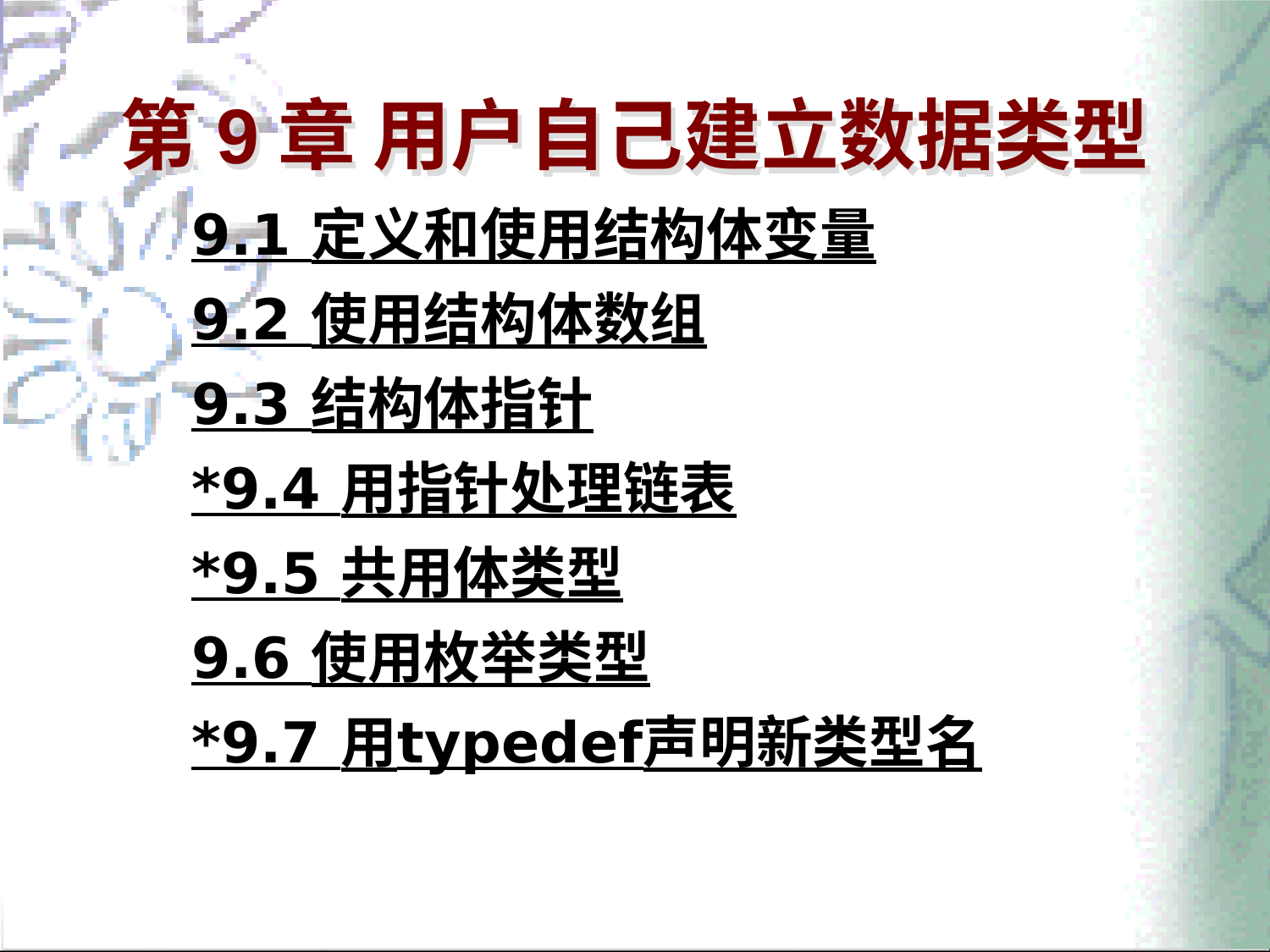

# 第9章 用户自己建立数据类型
9.1 定义和使用结构体变量
9.2 使用结构体数组
9.3 结构体指针
*9.4 用指针处理链表
*9.5 共用体类型
9.6 使用枚举类型
*9.7 用typedef声明新类型名